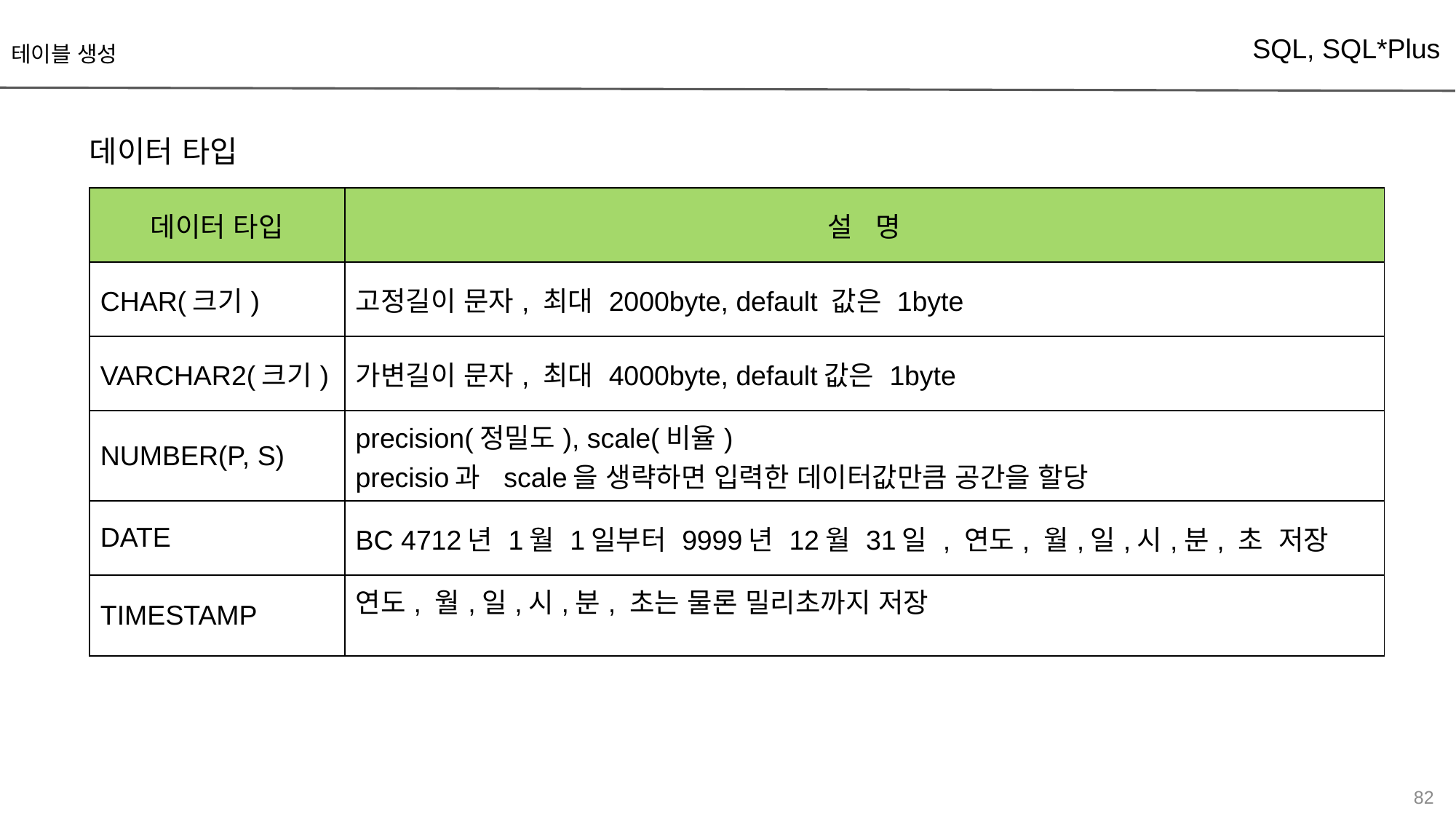

테이블 생성
SQL, SQL*Plus

데이터 타입

| 데이터 타입 | 설 명 |
| --- | --- |
| CHAR(크기) | 고정길이 문자, 최대 2000byte, default 값은 1byte |
| VARCHAR2(크기) | 가변길이 문자, 최대 4000byte, default값은 1byte |
| NUMBER(P, S) | precision(정밀도), scale(비율) precisio과 scale을 생략하면 입력한 데이터값만큼 공간을 할당 |
| DATE | BC 4712년 1월 1일부터 9999년 12월 31일 , 연도, 월,일,시,분, 초 저장 |
| TIMESTAMP | 연도, 월,일,시,분, 초는 물론 밀리초까지 저장 |
82